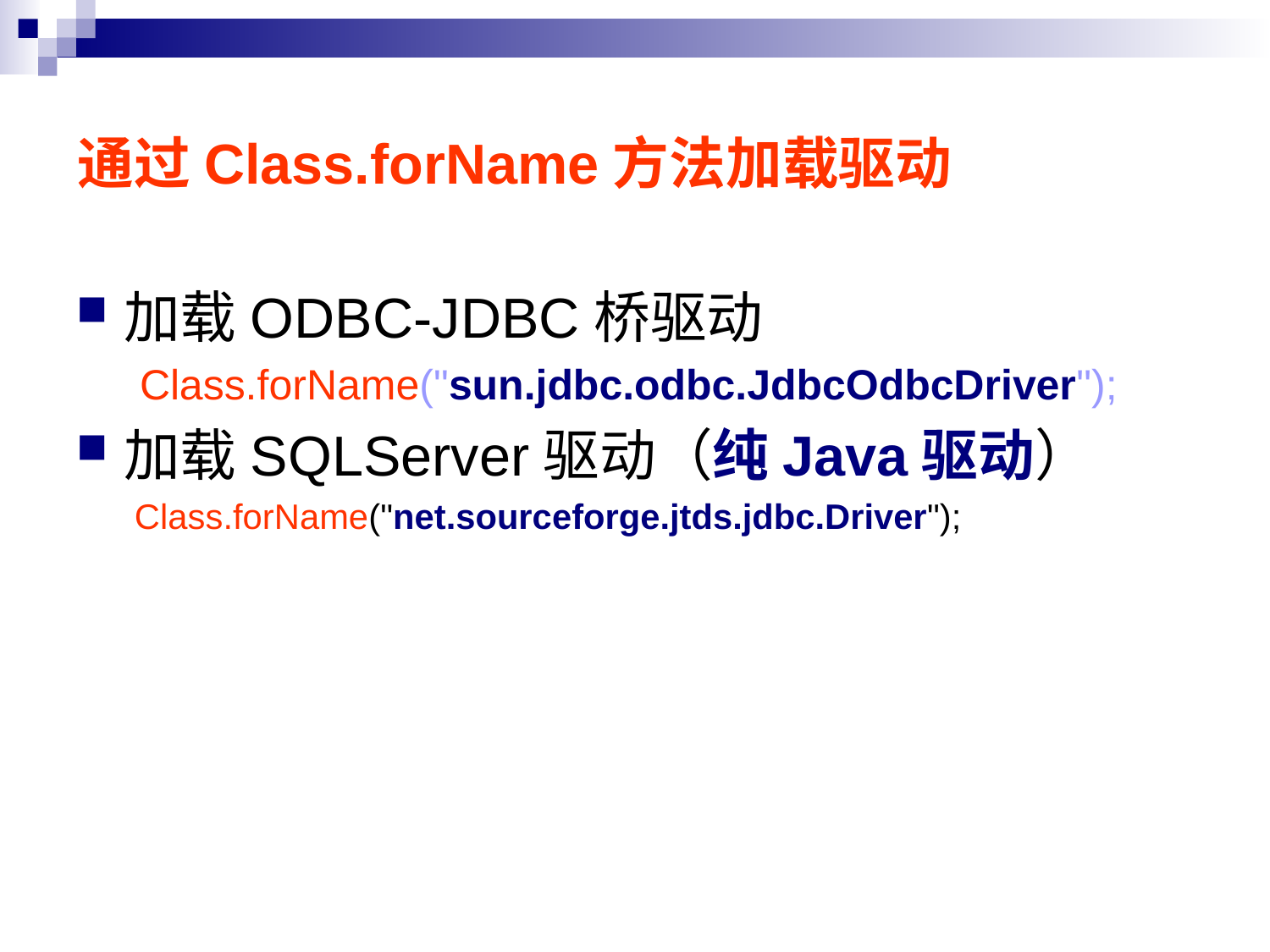

# 通过Class.forName方法加载驱动
加载ODBC-JDBC桥驱动
Class.forName("sun.jdbc.odbc.JdbcOdbcDriver");
加载SQLServer驱动（纯Java驱动）
      Class.forName("net.sourceforge.jtds.jdbc.Driver");
16